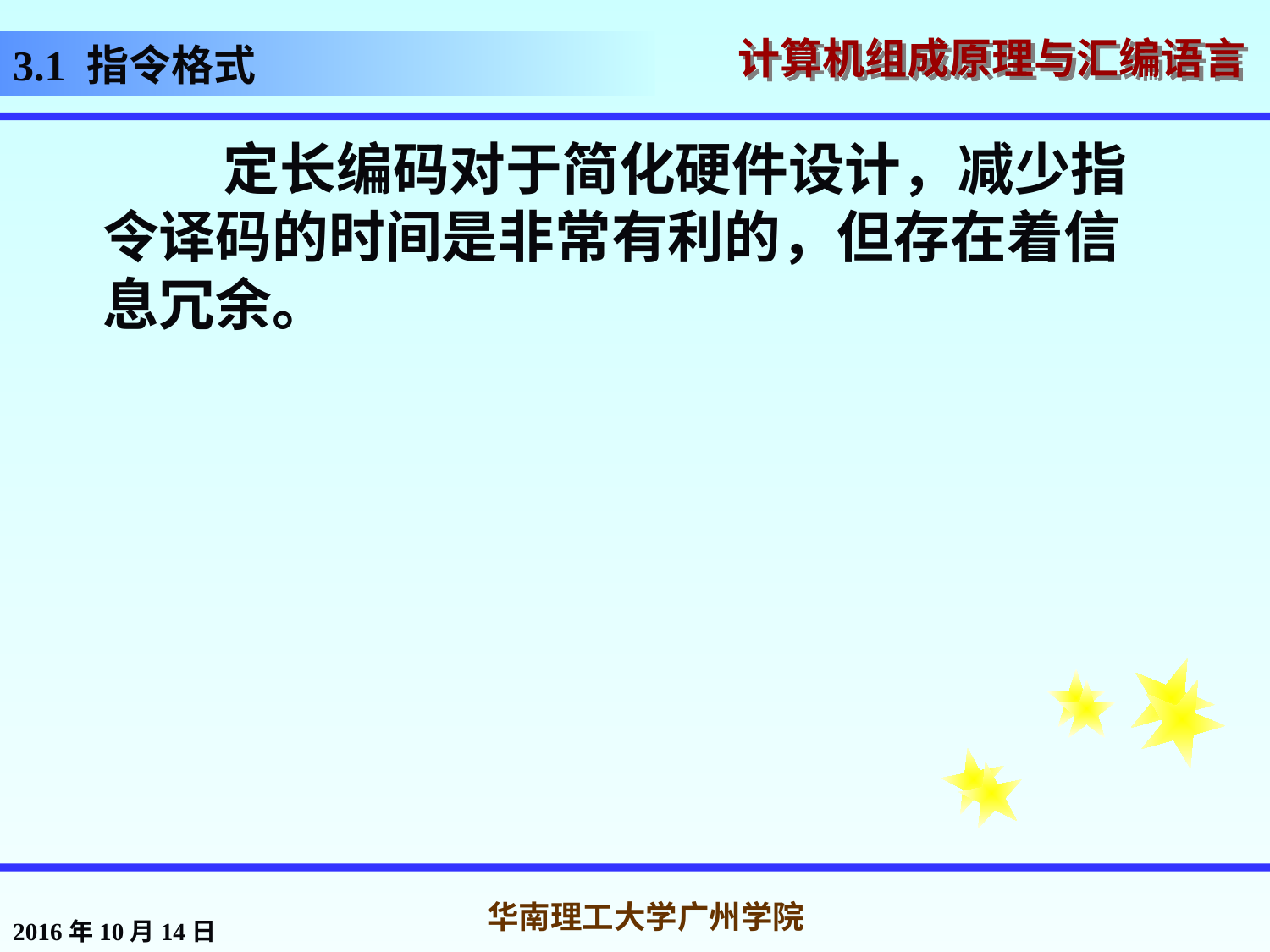

3.1 指令格式
            定长编码对于简化硬件设计，减少指令译码的时间是非常有利的，但存在着信息冗余。
2016年10月14日
华南理工大学广州学院